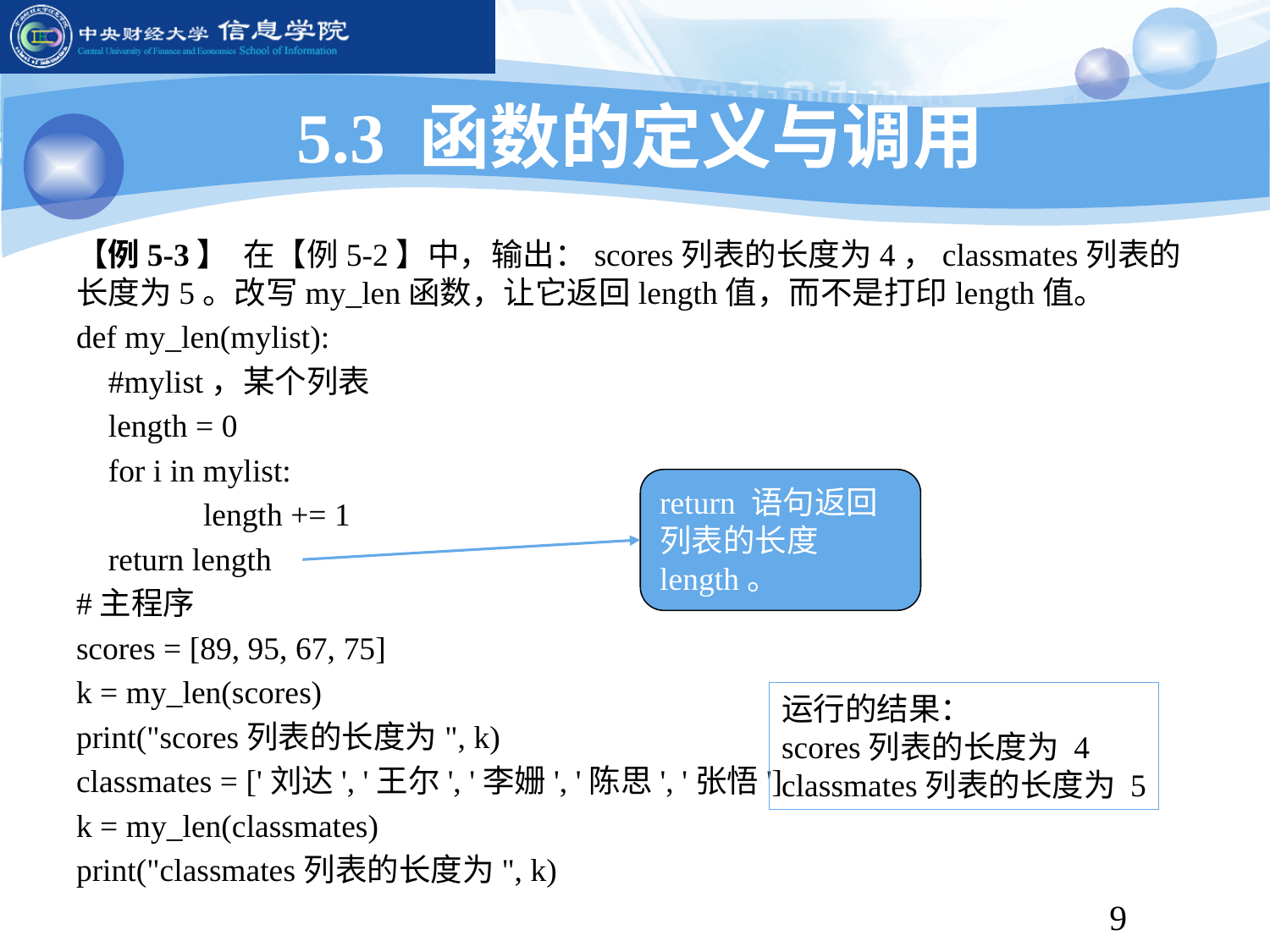

# 5.3 函数的定义与调用
【例5-3】  在【例5-2】中，输出：scores列表的长度为4，classmates列表的长度为5。改写my_len函数，让它返回length值，而不是打印length值。
def my_len(mylist):
    #mylist，某个列表
    length = 0
    for i in mylist:
	length += 1
    return length
#主程序
scores = [89, 95, 67, 75]
k = my_len(scores)
print("scores列表的长度为", k)
classmates = ['刘达', '王尔', '李姗', '陈思', '张悟']
k = my_len(classmates)
print("classmates列表的长度为", k)
return 语句返回列表的长度length。
运行的结果：
scores列表的长度为 4
classmates列表的长度为 5